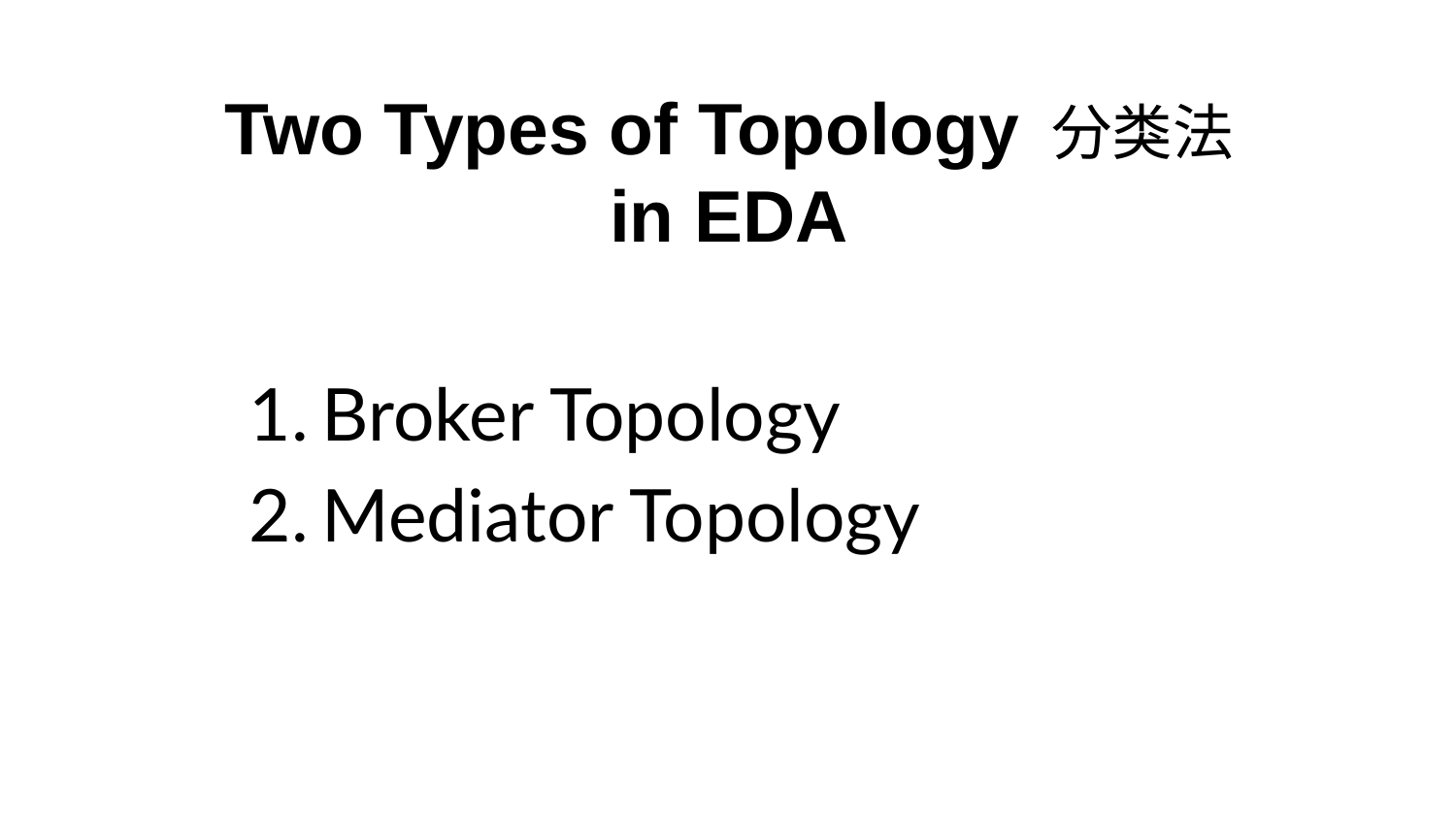

# Two Types of Topology 分类法 in EDA
Broker Topology
Mediator Topology